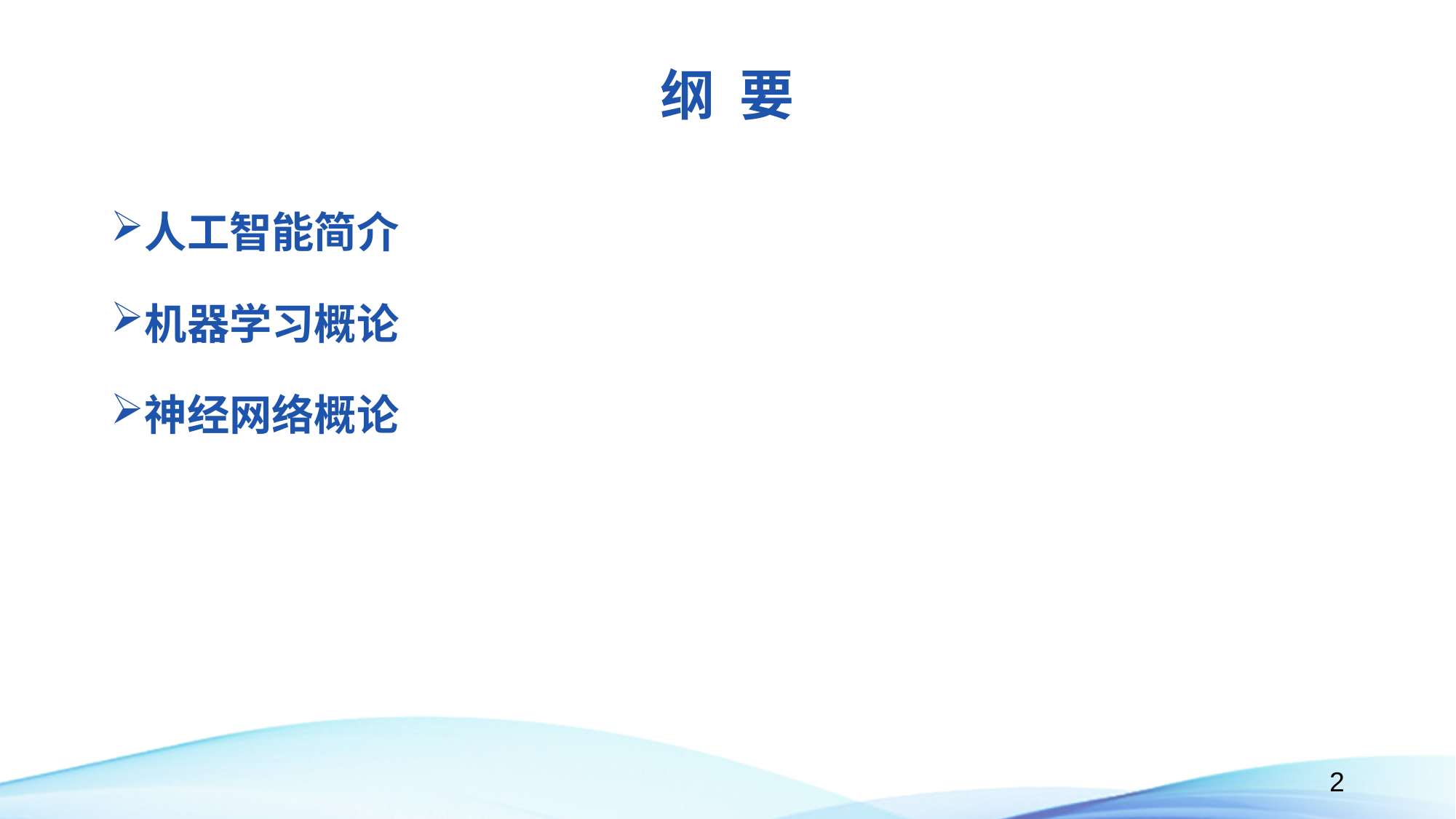

# 纲  要
人工智能简介
机器学习概论
神经网络概论

2